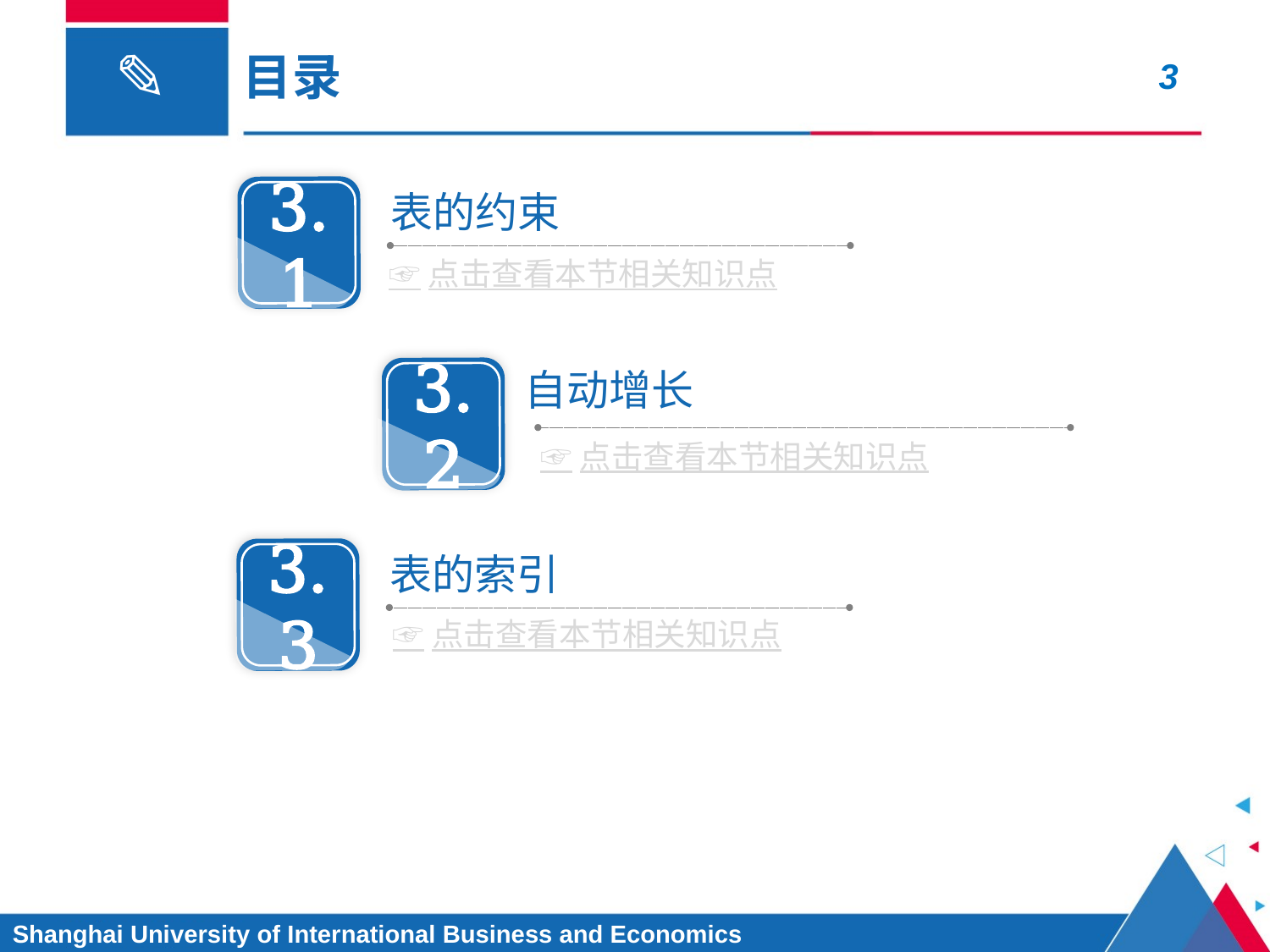

# 目录
3.1

表的约束
☞点击查看本节相关知识点
3.2

自动增长
☞点击查看本节相关知识点
3.3

表的索引
☞点击查看本节相关知识点